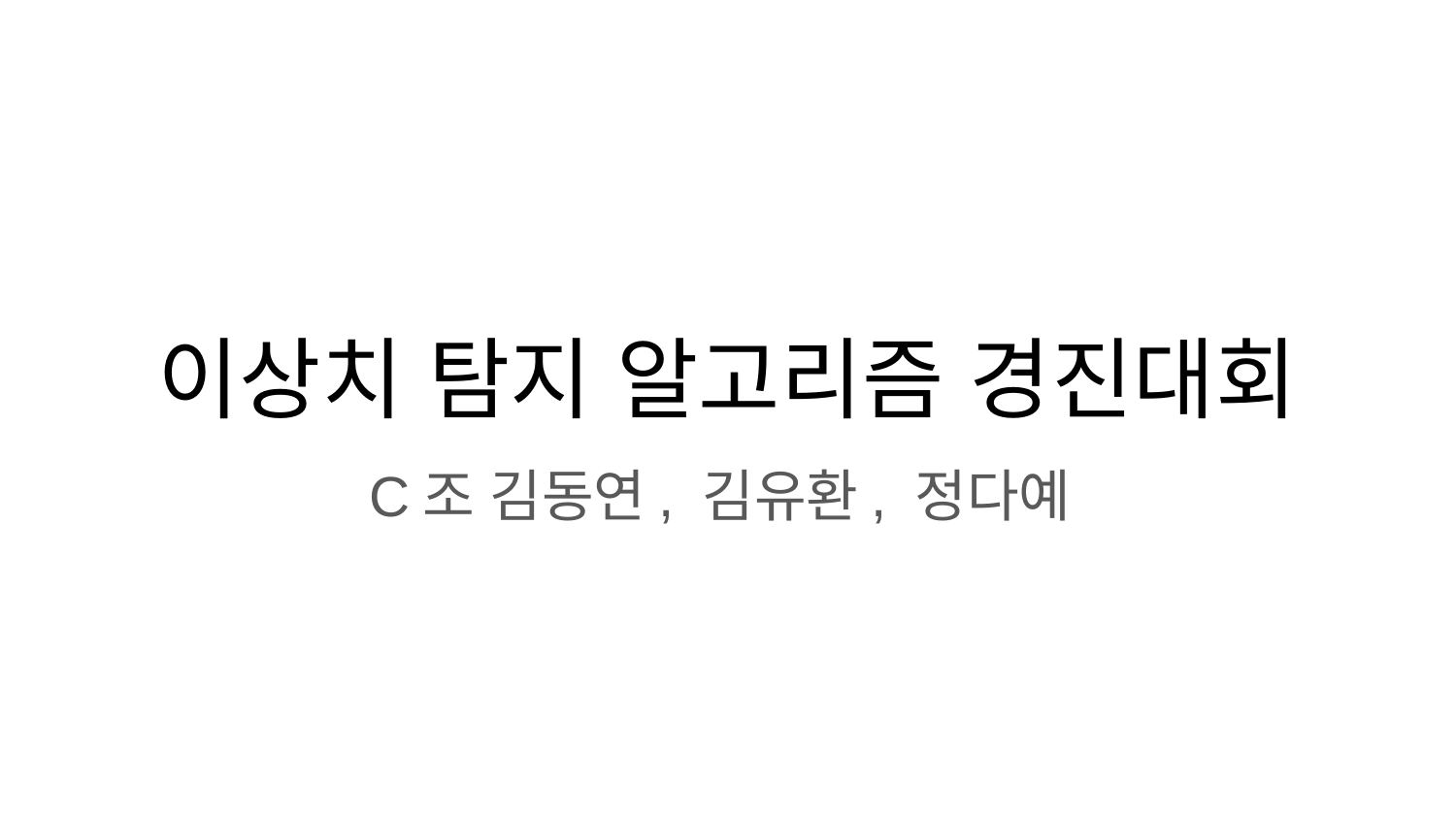

# 이상치 탐지 알고리즘 경진대회
C조 김동연, 김유환, 정다예